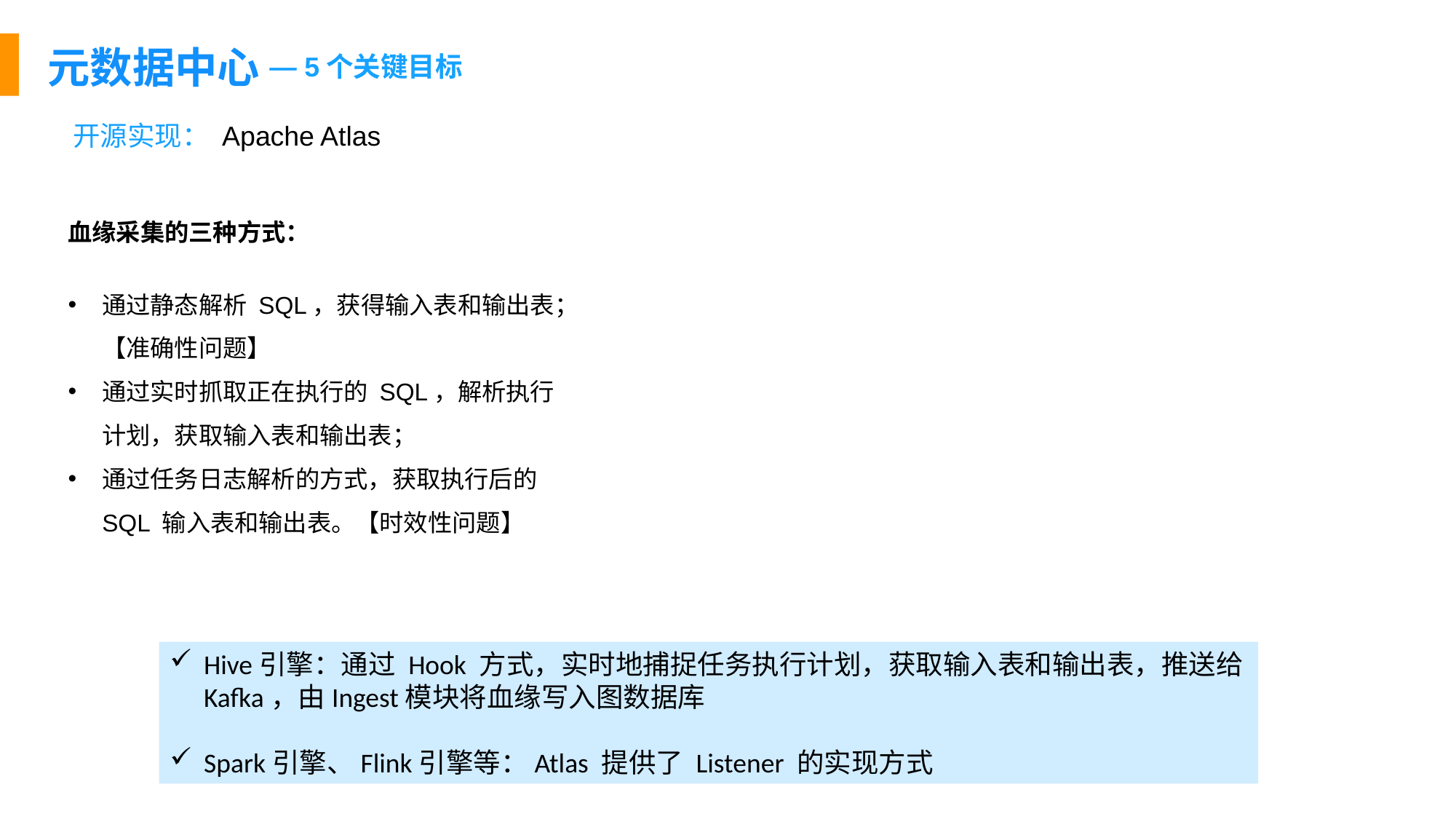

元数据中心
— 5个关键目标
开源实现： Apache Atlas
血缘采集的三种方式：

通过静态解析 SQL，获得输入表和输出表；【准确性问题】
通过实时抓取正在执行的 SQL，解析执行计划，获取输入表和输出表；
通过任务日志解析的方式，获取执行后的 SQL 输入表和输出表。【时效性问题】
Hive引擎：通过 Hook 方式，实时地捕捉任务执行计划，获取输入表和输出表，推送给 Kafka，由Ingest模块将血缘写入图数据库

Spark引擎、Flink引擎等：Atlas 提供了 Listener 的实现方式